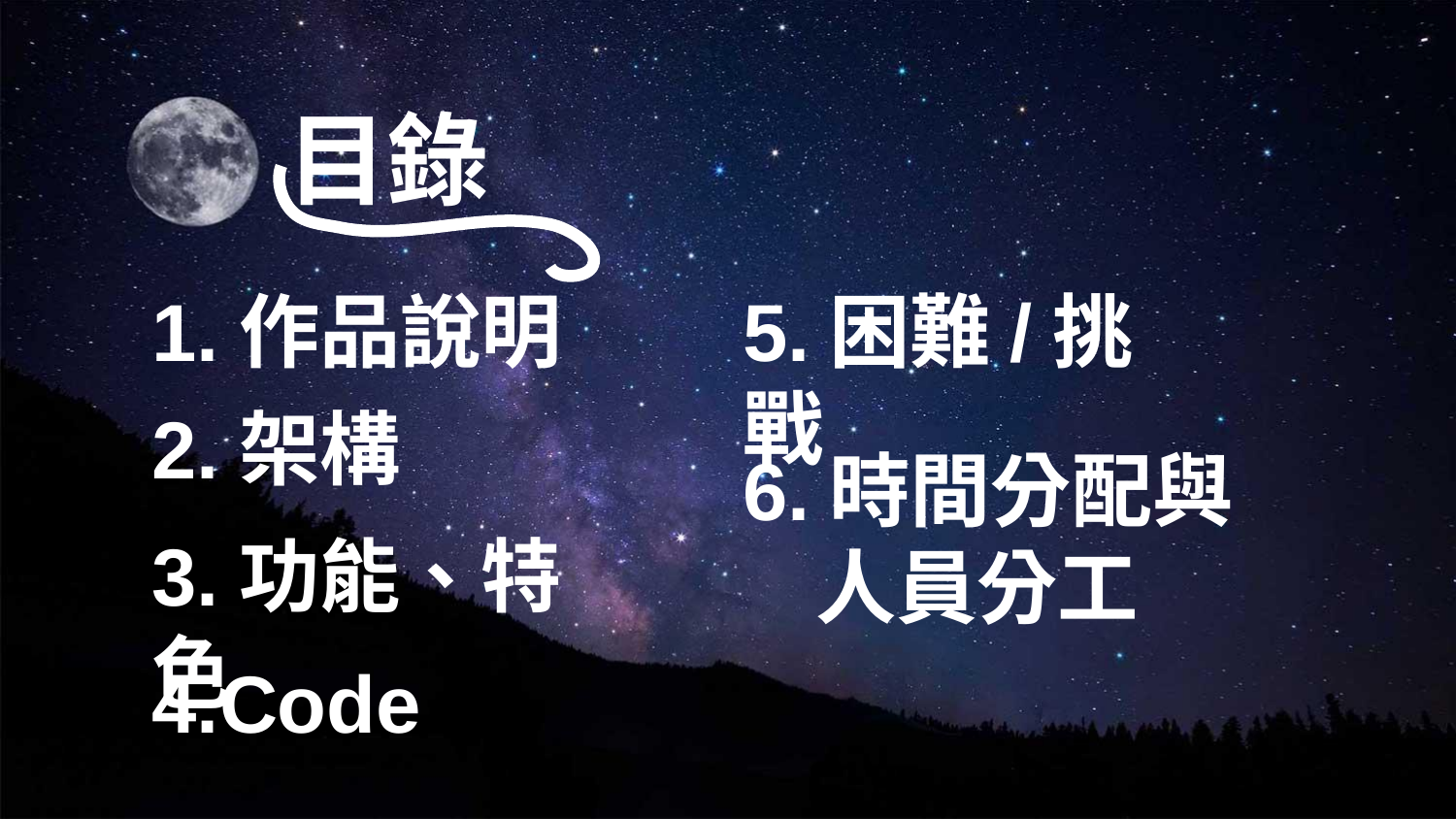

目錄

1.作品說明
5.困難/挑戰
2.架構
6.時間分配與
人員分工
3.功能、特色
4.Code